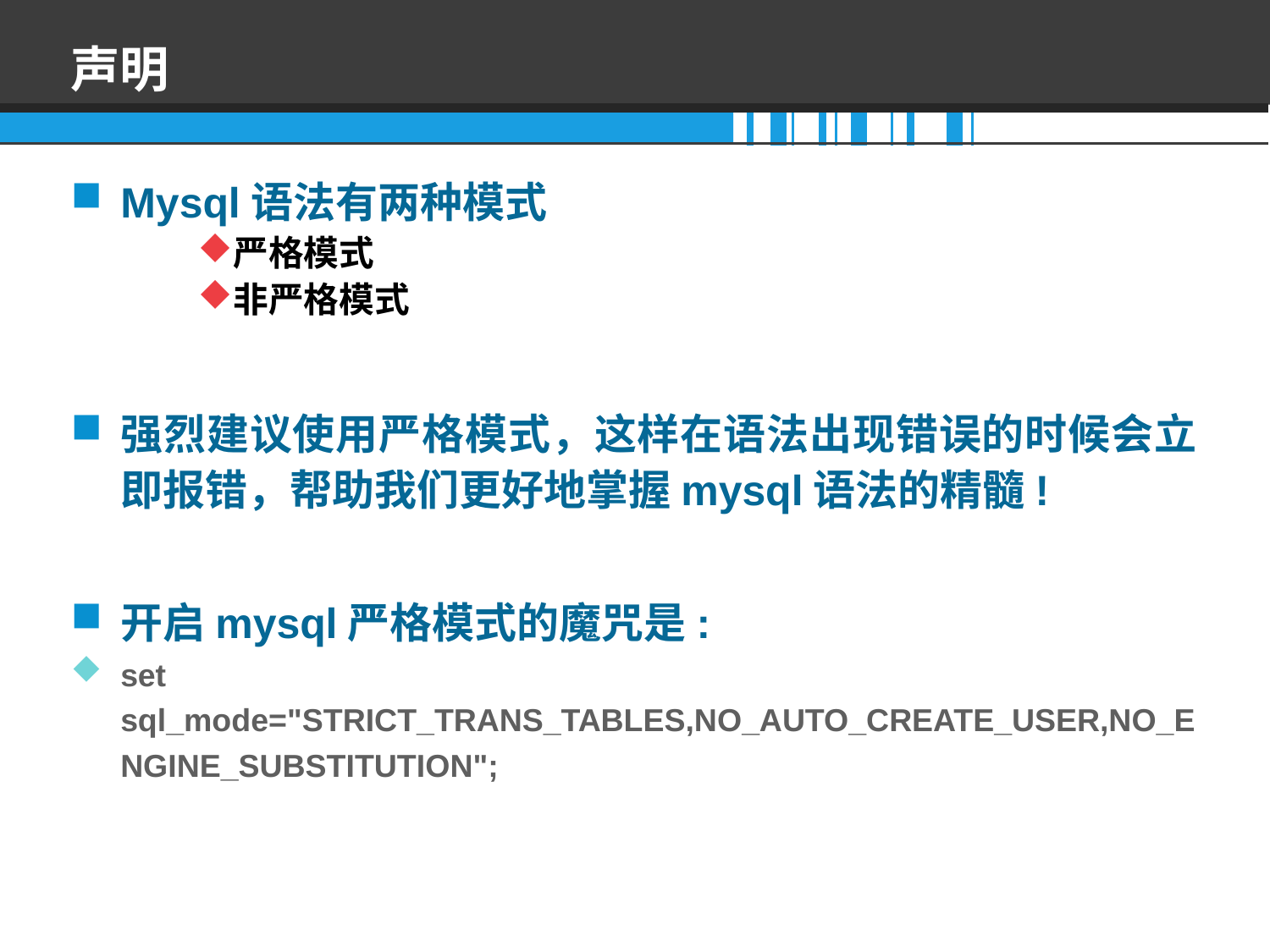

# 声明
Mysql语法有两种模式
严格模式
非严格模式

强烈建议使用严格模式，这样在语法出现错误的时候会立即报错，帮助我们更好地掌握mysql语法的精髓!

开启mysql严格模式的魔咒是:
set sql_mode="STRICT_TRANS_TABLES,NO_AUTO_CREATE_USER,NO_ENGINE_SUBSTITUTION";